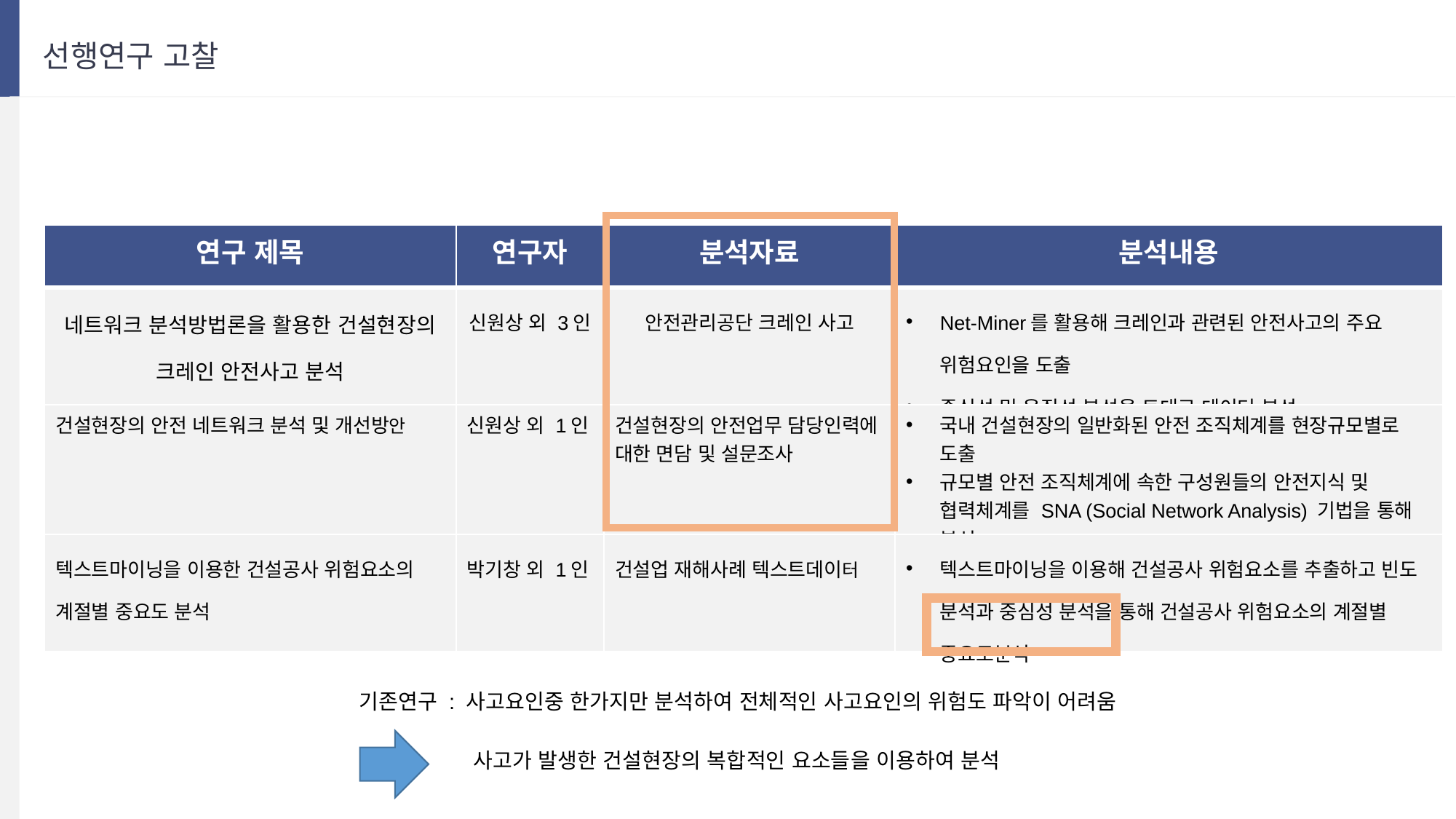

선행연구 고찰

| 연구 제목 | 연구자 | 분석자료 | 분석내용 |
| --- | --- | --- | --- |
| 네트워크 분석방법론을 활용한 건설현장의 크레인 안전사고 분석 | 신원상 외 3인 | 안전관리공단 크레인 사고 | Net-Miner를 활용해 크레인과 관련된 안전사고의 주요 위험요인을 도출 중심성 및 응집성 분석을 토대로 데이터 분석 |
| 건설현장의 안전 네트워크 분석 및 개선방안 | 신원상 외 1인 | 건설현장의 안전업무 담당인력에 대한 면담 및 설문조사 | 국내 건설현장의 일반화된 안전 조직체계를 현장규모별로 도출 규모별 안전 조직체계에 속한 구성원들의 안전지식 및 협력체계를 SNA (Social Network Analysis) 기법을 통해 분석 |
| 텍스트마이닝을 이용한 건설공사 위험요소의 계절별 중요도 분석 | 박기창 외 1인 | 건설업 재해사례 텍스트데이터 | 텍스트마이닝을 이용해 건설공사 위험요소를 추출하고 빈도 분석과 중심성 분석을 통해 건설공사 위험요소의 계절별 중요도분석 |

기존연구 : 사고요인중 한가지만 분석하여 전체적인 사고요인의 위험도 파악이 어려움

사고가 발생한 건설현장의 복합적인 요소들을 이용하여 분석